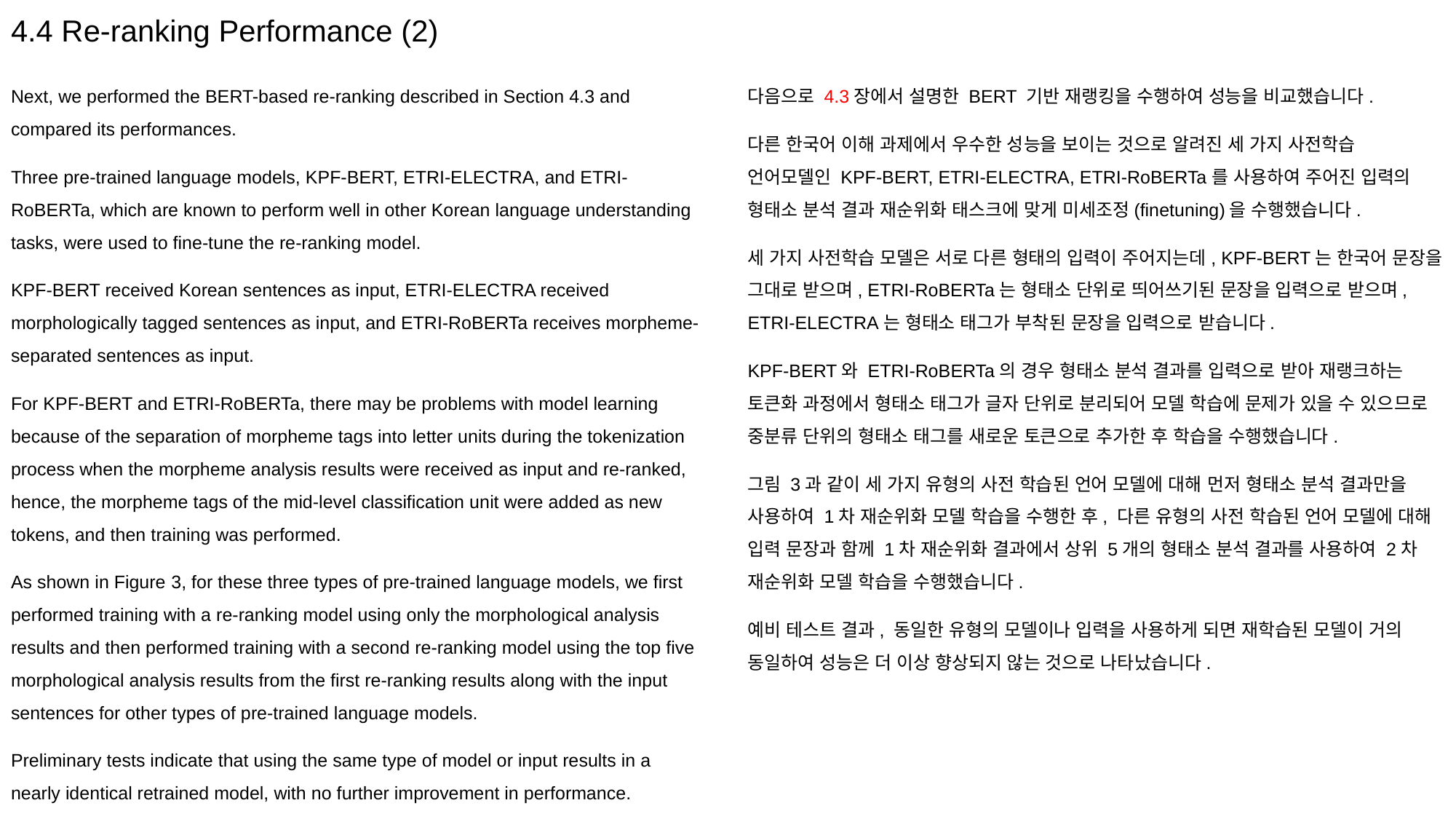

# 4.4 Re-ranking Performance (2)
Next, we performed the BERT-based re-ranking described in Section 4.3 and compared its performances.
Three pre-trained language models, KPF-BERT, ETRI-ELECTRA, and ETRI-RoBERTa, which are known to perform well in other Korean language understanding tasks, were used to fine-tune the re-ranking model.
KPF-BERT received Korean sentences as input, ETRI-ELECTRA received morphologically tagged sentences as input, and ETRI-RoBERTa receives morpheme-separated sentences as input.
For KPF-BERT and ETRI-RoBERTa, there may be problems with model learning because of the separation of morpheme tags into letter units during the tokenization process when the morpheme analysis results were received as input and re-ranked, hence, the morpheme tags of the mid-level classification unit were added as new tokens, and then training was performed.
As shown in Figure 3, for these three types of pre-trained language models, we first performed training with a re-ranking model using only the morphological analysis results and then performed training with a second re-ranking model using the top five morphological analysis results from the first re-ranking results along with the input sentences for other types of pre-trained language models.
Preliminary tests indicate that using the same type of model or input results in a nearly identical retrained model, with no further improvement in performance.
다음으로 4.3장에서 설명한 BERT 기반 재랭킹을 수행하여 성능을 비교했습니다.
다른 한국어 이해 과제에서 우수한 성능을 보이는 것으로 알려진 세 가지 사전학습 언어모델인 KPF-BERT, ETRI-ELECTRA, ETRI-RoBERTa를 사용하여 주어진 입력의 형태소 분석 결과 재순위화 태스크에 맞게 미세조정(finetuning)을 수행했습니다.
세 가지 사전학습 모델은 서로 다른 형태의 입력이 주어지는데, KPF-BERT는 한국어 문장을 그대로 받으며, ETRI-RoBERTa는 형태소 단위로 띄어쓰기된 문장을 입력으로 받으며, ETRI-ELECTRA는 형태소 태그가 부착된 문장을 입력으로 받습니다.
KPF-BERT와 ETRI-RoBERTa의 경우 형태소 분석 결과를 입력으로 받아 재랭크하는 토큰화 과정에서 형태소 태그가 글자 단위로 분리되어 모델 학습에 문제가 있을 수 있으므로 중분류 단위의 형태소 태그를 새로운 토큰으로 추가한 후 학습을 수행했습니다.
그림 3과 같이 세 가지 유형의 사전 학습된 언어 모델에 대해 먼저 형태소 분석 결과만을 사용하여 1차 재순위화 모델 학습을 수행한 후, 다른 유형의 사전 학습된 언어 모델에 대해 입력 문장과 함께 1차 재순위화 결과에서 상위 5개의 형태소 분석 결과를 사용하여 2차 재순위화 모델 학습을 수행했습니다.
예비 테스트 결과, 동일한 유형의 모델이나 입력을 사용하게 되면 재학습된 모델이 거의 동일하여 성능은 더 이상 향상되지 않는 것으로 나타났습니다.